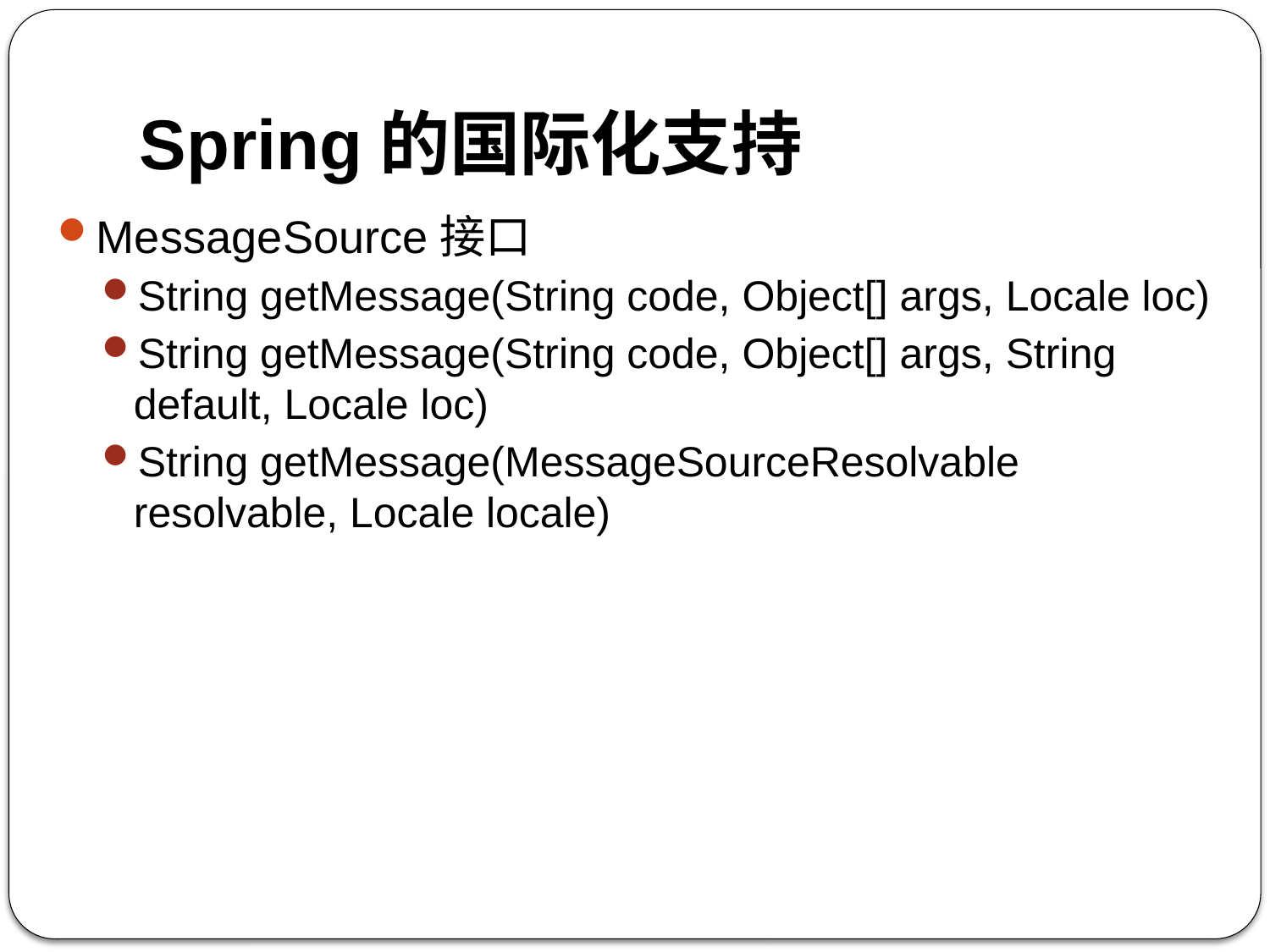

# Spring的国际化支持
MessageSource接口
String getMessage(String code, Object[] args, Locale loc)
String getMessage(String code, Object[] args, String default, Locale loc)
String getMessage(MessageSourceResolvable resolvable, Locale locale)